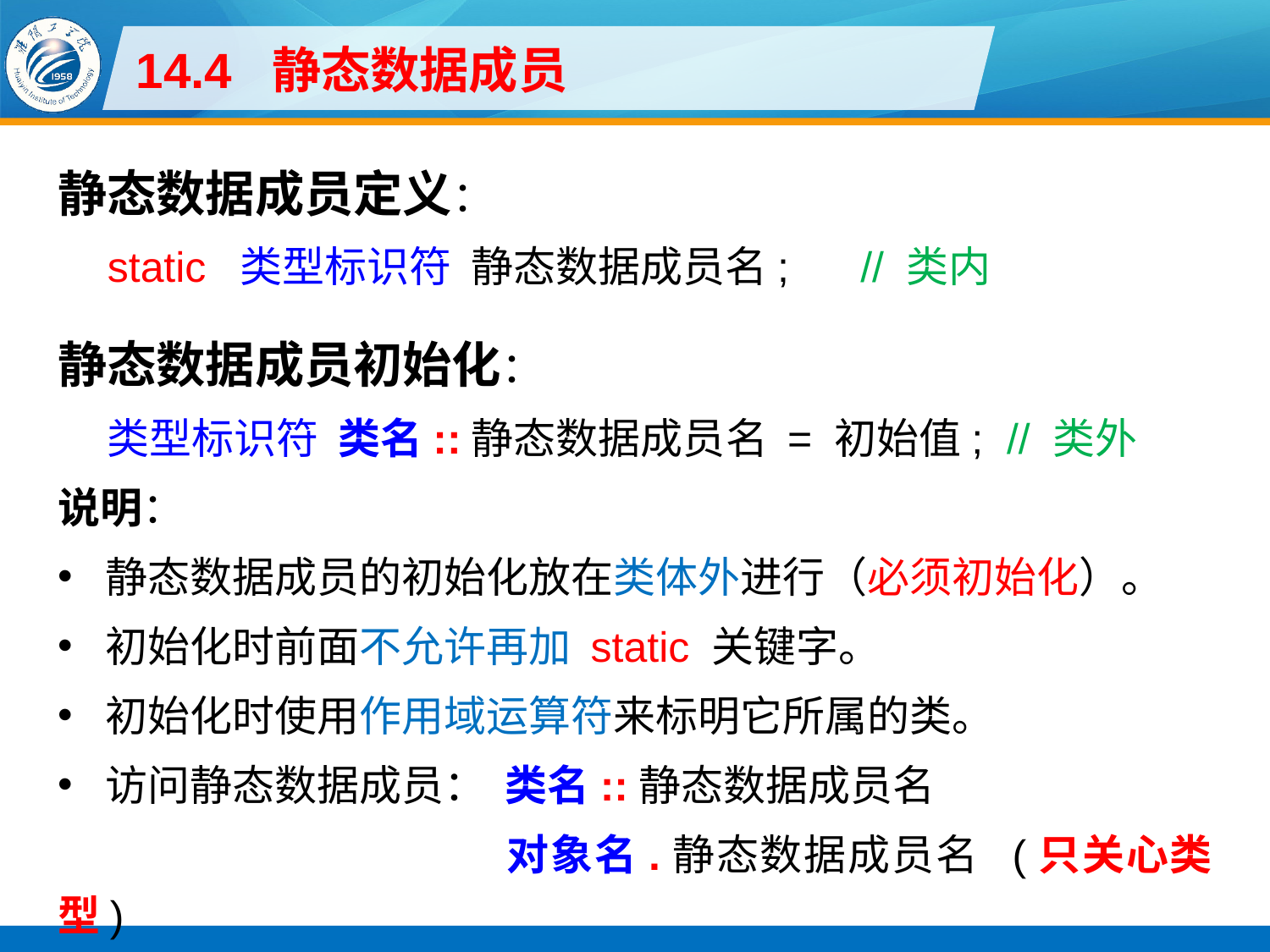

# 14.4  静态数据成员
静态数据成员定义：
static  类型标识符  静态数据成员名;      // 类内
静态数据成员初始化：
类型标识符  类名::静态数据成员名 = 初始值;  // 类外
说明：
静态数据成员的初始化放在类体外进行（必须初始化）。
初始化时前面不允许再加 static 关键字。
初始化时使用作用域运算符来标明它所属的类。
访问静态数据成员：  类名::静态数据成员名
对象名.静态数据成员名  (只关心类型)